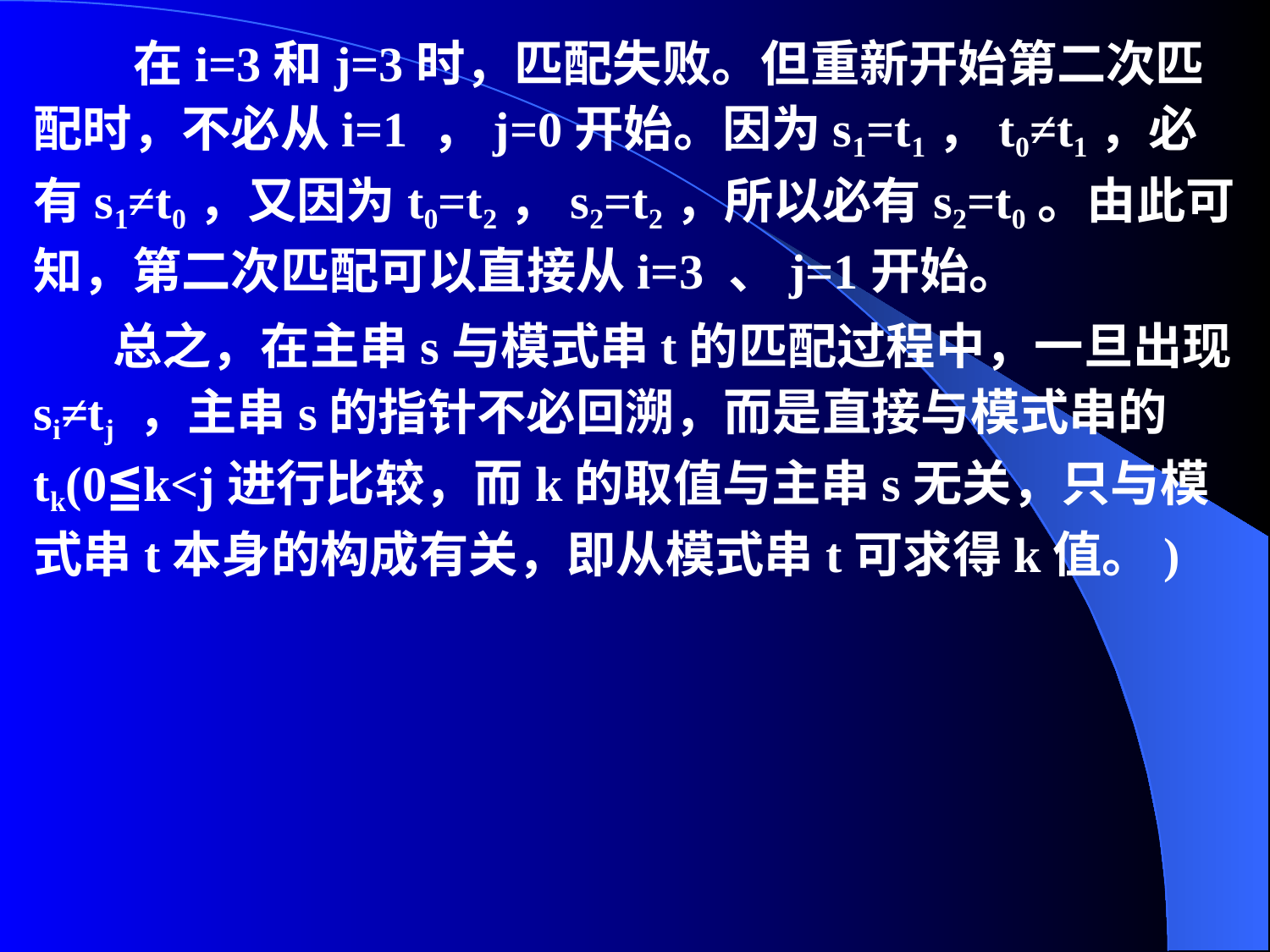

在i=3和j=3时，匹配失败。但重新开始第二次匹配时，不必从i=1 ，j=0开始。因为s1=t1，t0≠t1，必有s1≠t0，又因为t0=t2，s2=t2，所以必有s2=t0。由此可知，第二次匹配可以直接从i=3 、j=1开始。
      总之，在主串s与模式串t的匹配过程中，一旦出现si≠tj ，主串s的指针不必回溯，而是直接与模式串的tk(0≦k<j进行比较，而k的取值与主串s无关，只与模式串t本身的构成有关，即从模式串t可求得k值。)